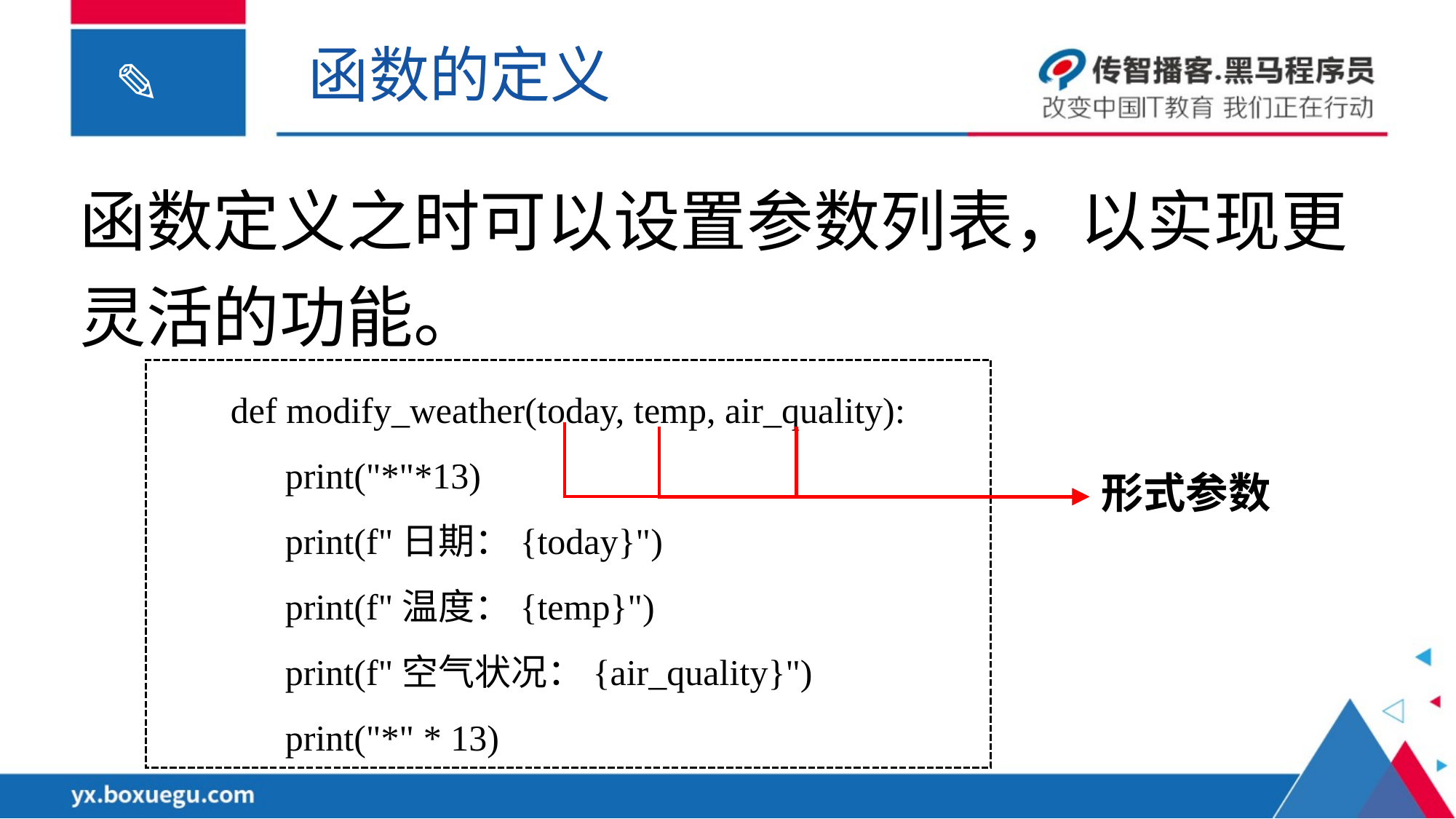

函数的定义
函数定义之时可以设置参数列表，以实现更灵活的功能。

def modify_weather(today, temp, air_quality):
      print("*"*13)
      print(f"日期：{today}")
      print(f"温度：{temp}")
      print(f"空气状况：{air_quality}")
      print("*" * 13)
形式参数